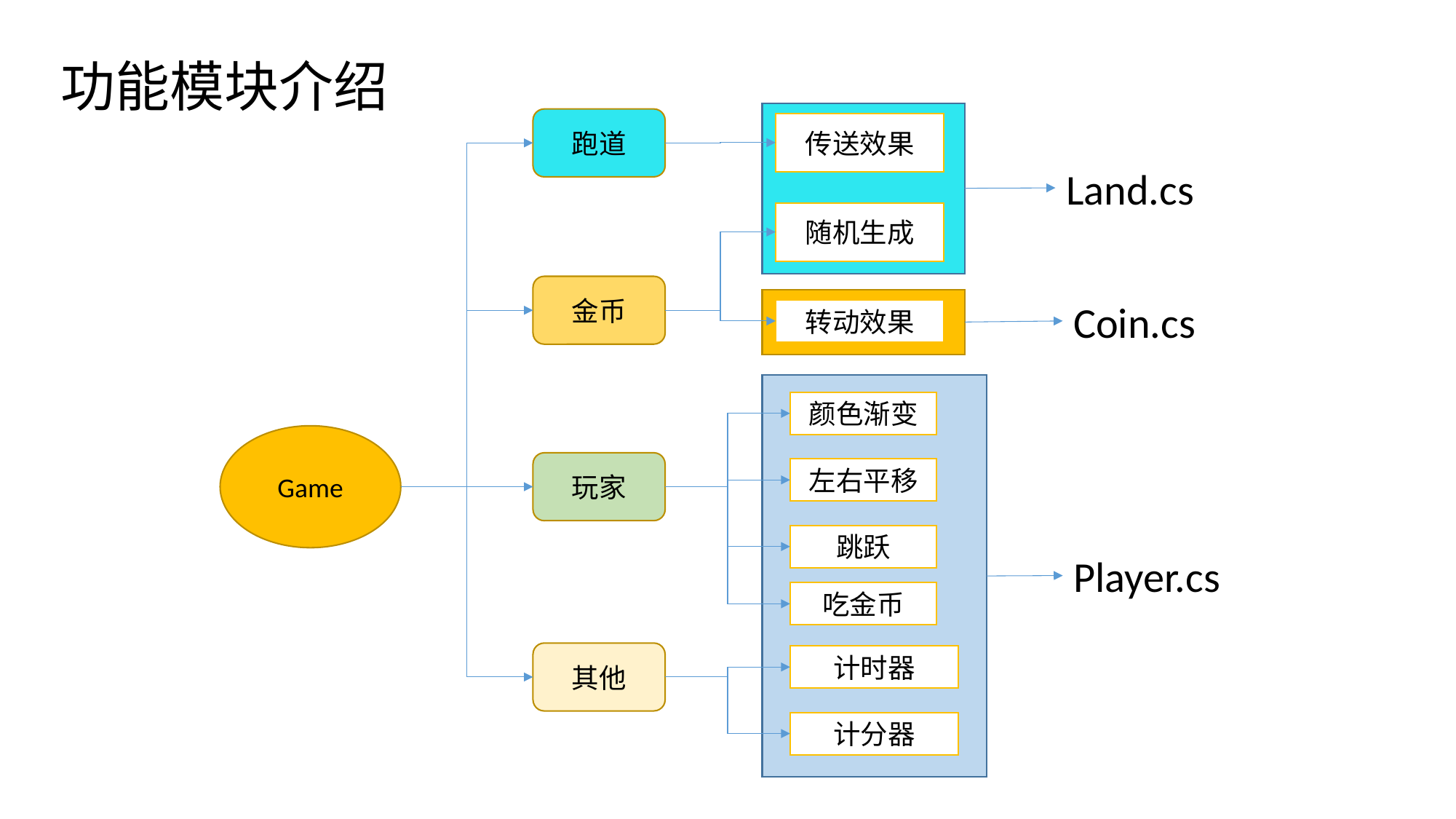

功能模块介绍

跑道
传送效果
Land.cs
随机生成
金币

Coin.cs
转动效果

颜色渐变
Game
玩家
左右平移
跳跃
Player.cs
吃金币
其他
计时器
计分器